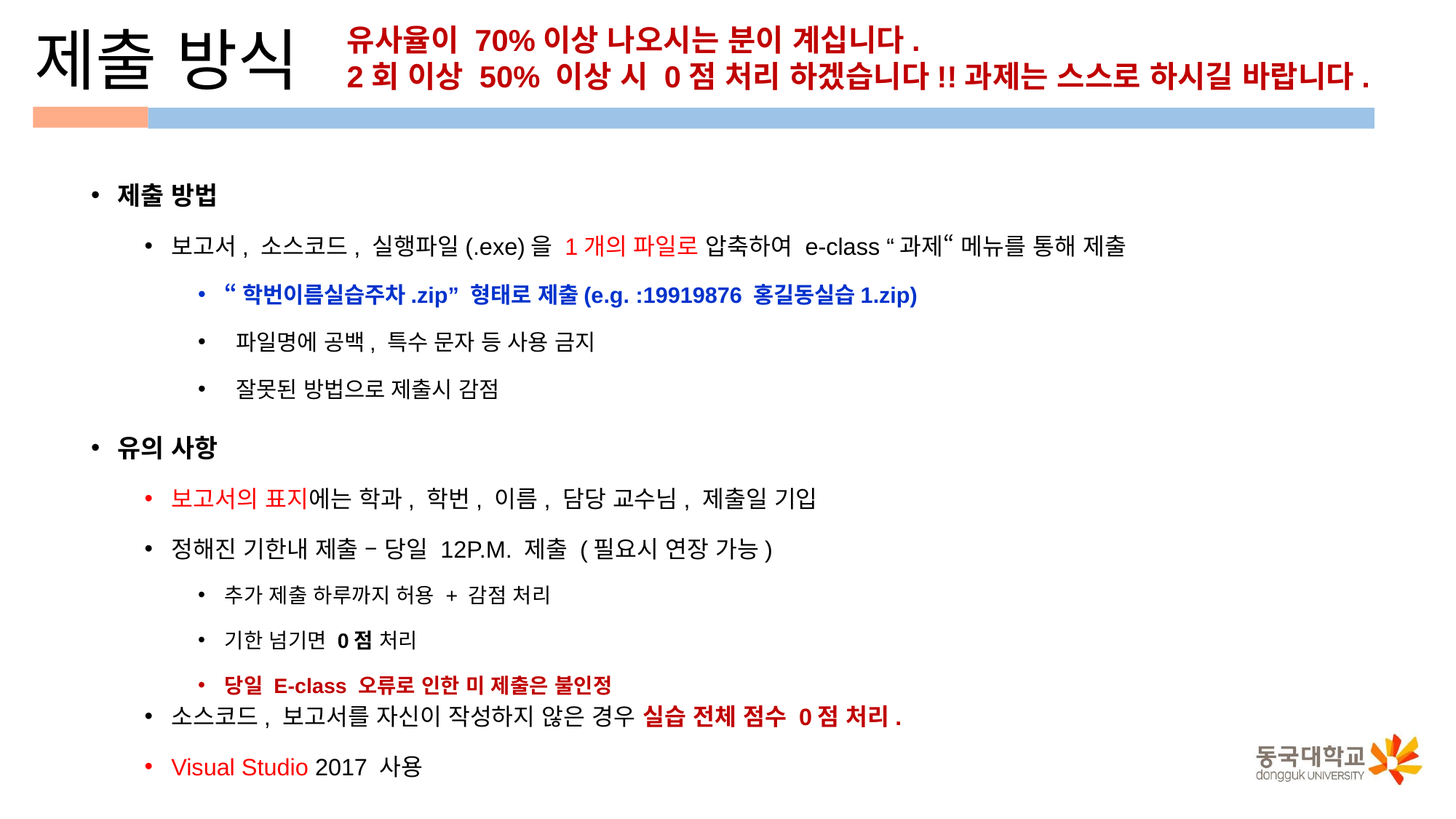

# 제출 방식
유사율이 70%이상 나오시는 분이 계십니다.
2회 이상 50% 이상 시 0점 처리 하겠습니다!!과제는 스스로 하시길 바랍니다.

제출 방법
보고서, 소스코드, 실행파일(.exe)을 1개의 파일로 압축하여 e-class “과제“ 메뉴를 통해 제출
“학번이름실습주차.zip” 형태로 제출(e.g. :19919876 홍길동실습1.zip)
 파일명에 공백, 특수 문자 등 사용 금지
 잘못된 방법으로 제출시 감점
유의 사항
보고서의 표지에는 학과, 학번, 이름, 담당 교수님, 제출일 기입
정해진 기한내 제출 – 당일 12P.M. 제출 (필요시 연장 가능)
추가 제출 하루까지 허용 + 감점 처리
기한 넘기면 0점 처리
당일 E-class 오류로 인한 미 제출은 불인정
소스코드, 보고서를 자신이 작성하지 않은 경우 실습 전체 점수 0점 처리.
Visual Studio 2017 사용